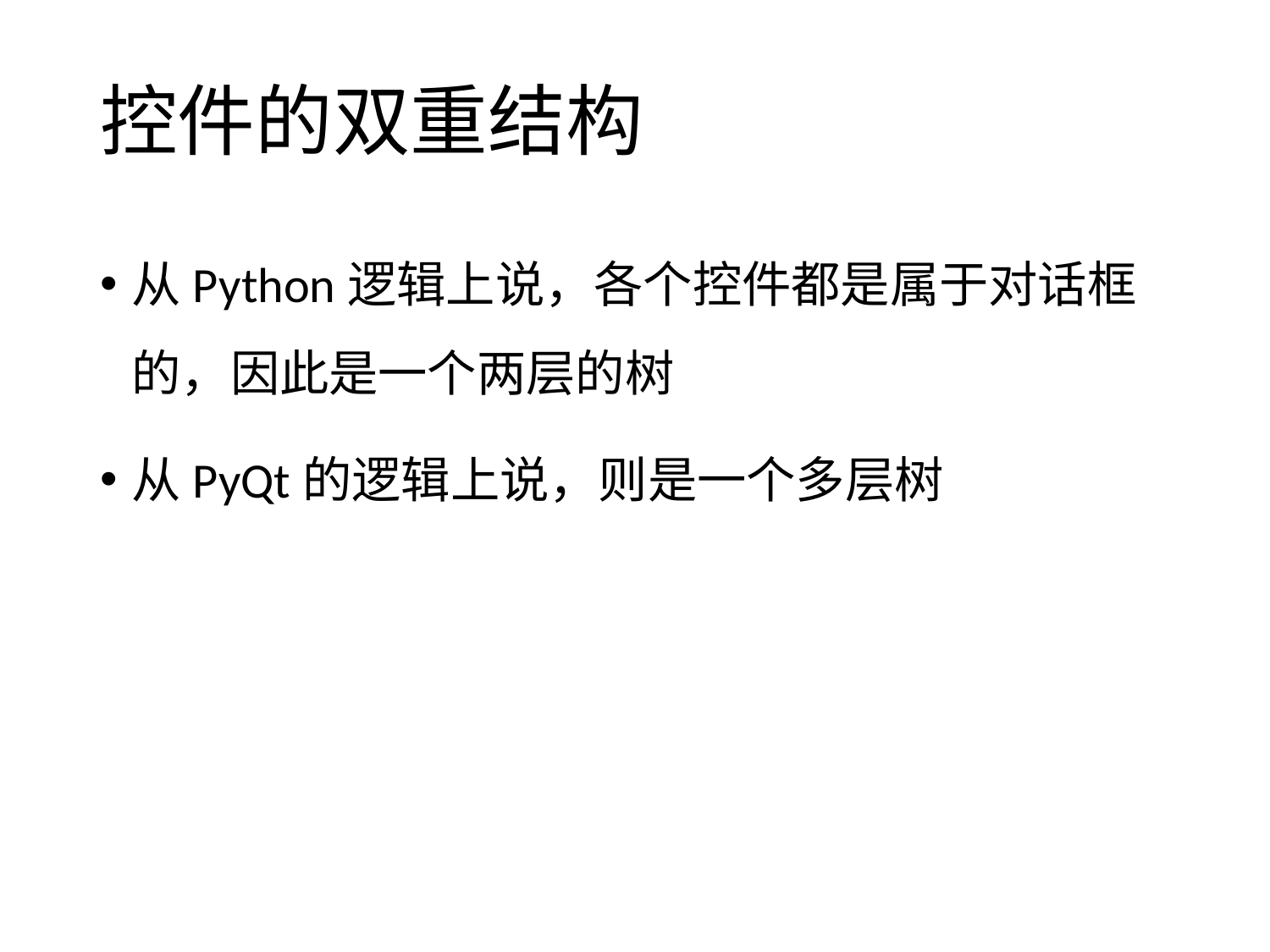

# 控件的双重结构
从Python逻辑上说，各个控件都是属于对话框的，因此是一个两层的树
从PyQt的逻辑上说，则是一个多层树